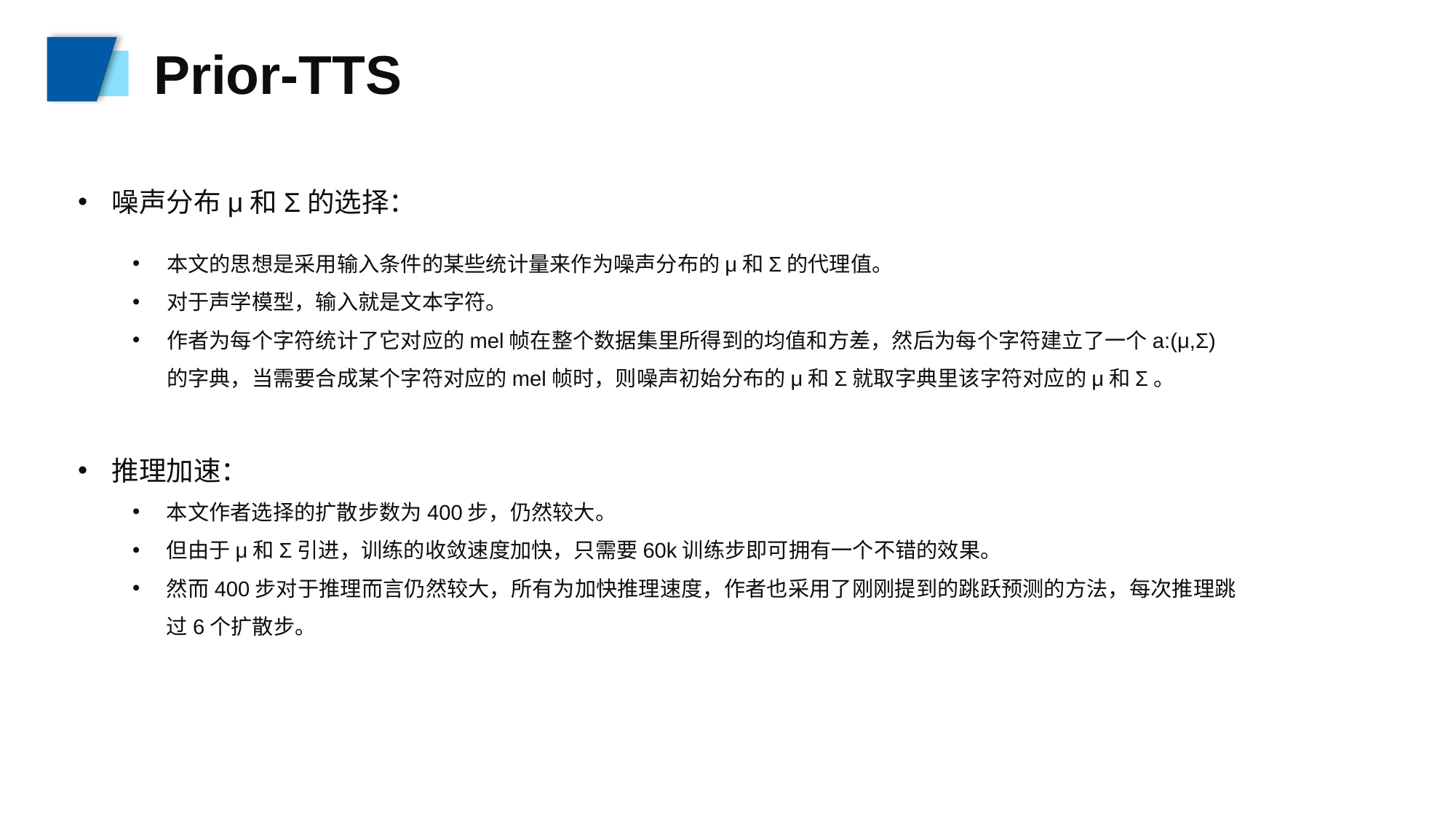

Prior-TTS
噪声分布μ和Σ的选择：

本文的思想是采用输入条件的某些统计量来作为噪声分布的μ和Σ的代理值。
对于声学模型，输入就是文本字符。
作者为每个字符统计了它对应的mel帧在整个数据集里所得到的均值和方差，然后为每个字符建立了一个a:(μ,Σ)的字典，当需要合成某个字符对应的mel帧时，则噪声初始分布的μ和Σ就取字典里该字符对应的μ和Σ。

推理加速：
本文作者选择的扩散步数为400步，仍然较大。
但由于μ和Σ引进，训练的收敛速度加快，只需要60k训练步即可拥有一个不错的效果。
然而400步对于推理而言仍然较大，所有为加快推理速度，作者也采用了刚刚提到的跳跃预测的方法，每次推理跳过6个扩散步。